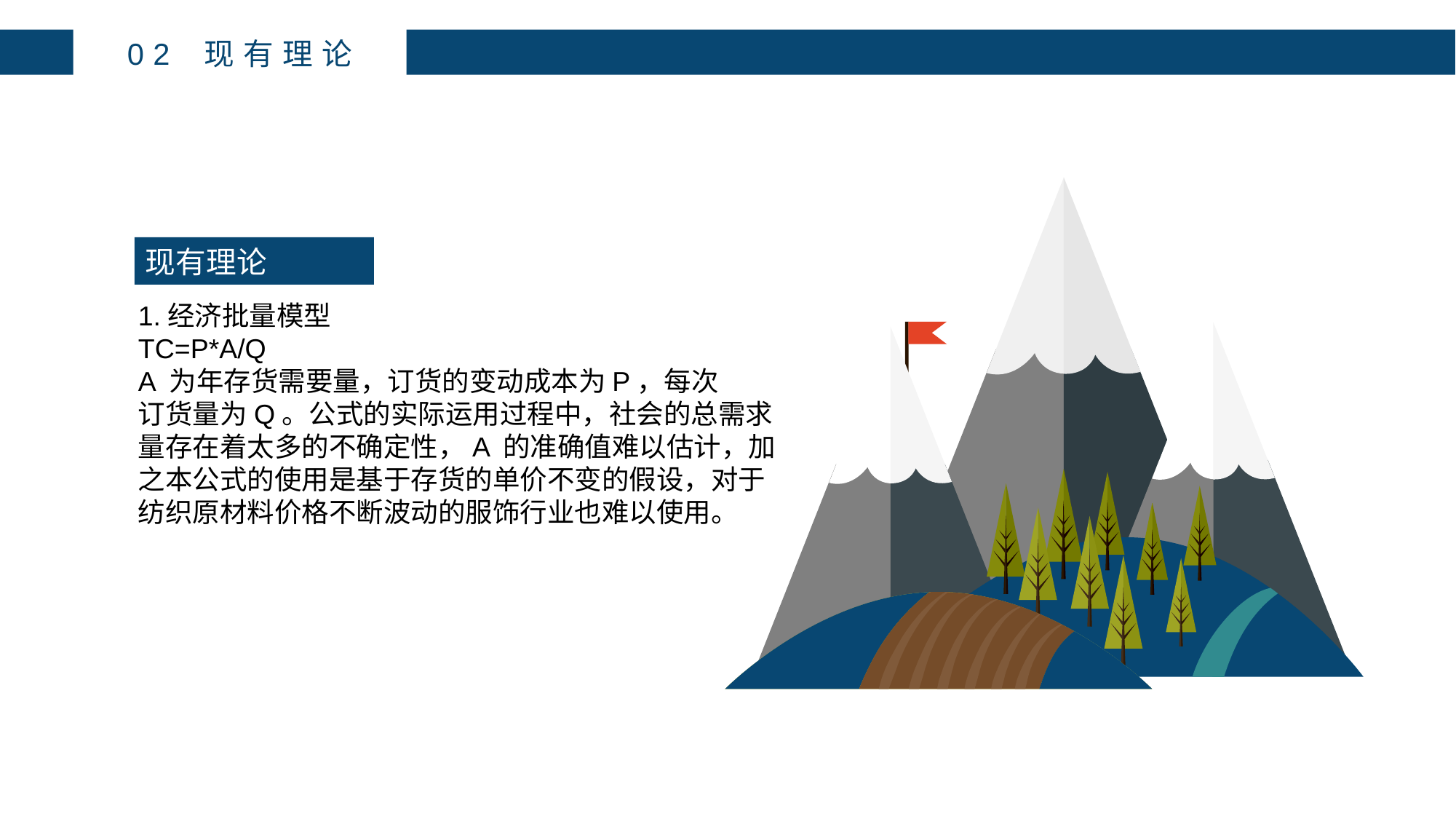

02 现有理论

现有理论
1.经济批量模型
TC=P*A/Q
A 为年存货需要量，订货的变动成本为P，每次
订货量为Q。公式的实际运用过程中，社会的总需求
量存在着太多的不确定性，A 的准确值难以估计，加
之本公式的使用是基于存货的单价不变的假设，对于
纺织原材料价格不断波动的服饰行业也难以使用。